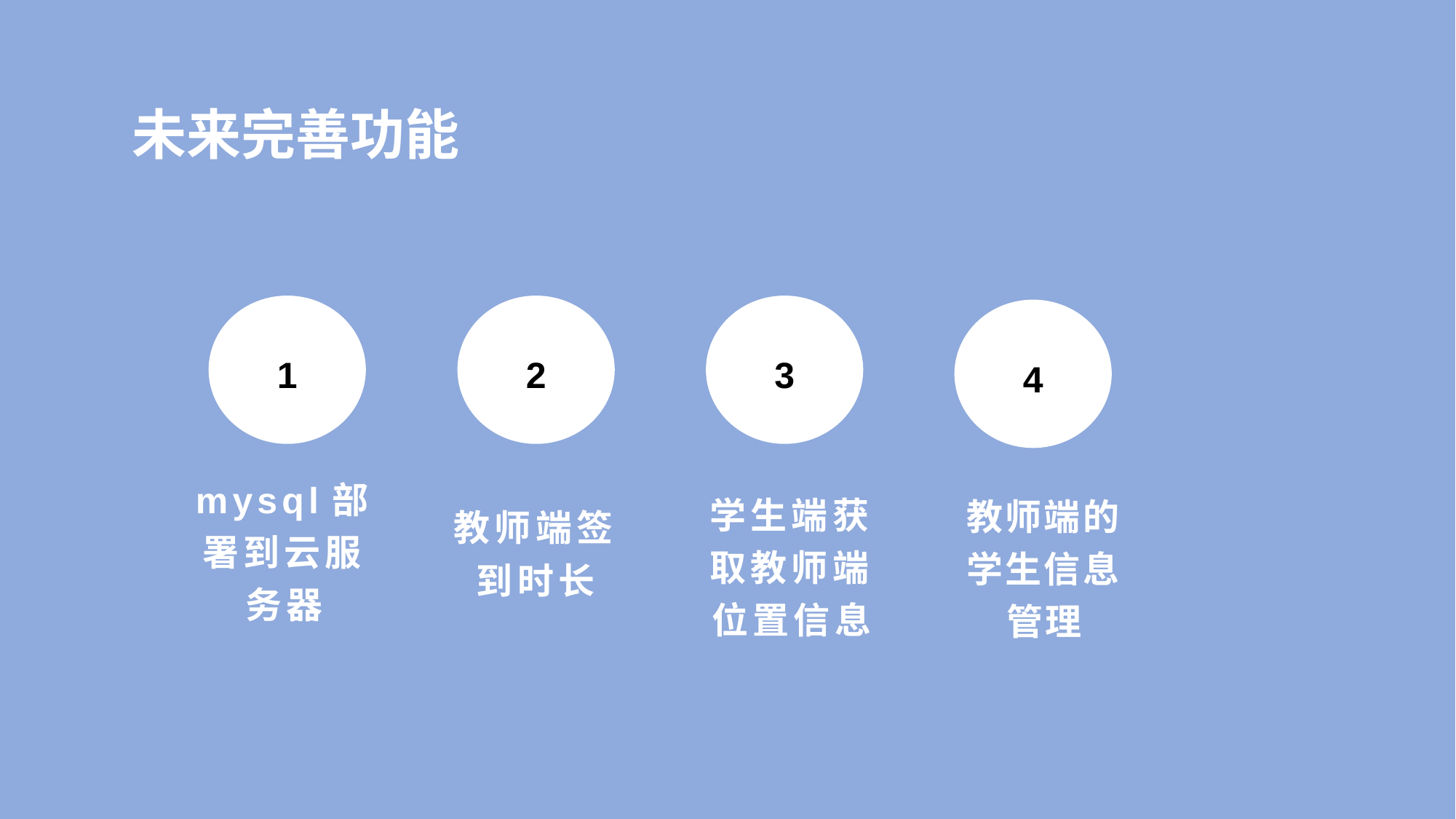

未来完善功能
1
3
2
4
教师端的学生信息管理
教师端签到时长
mysql部署到云服务器
学生端获取教师端位置信息